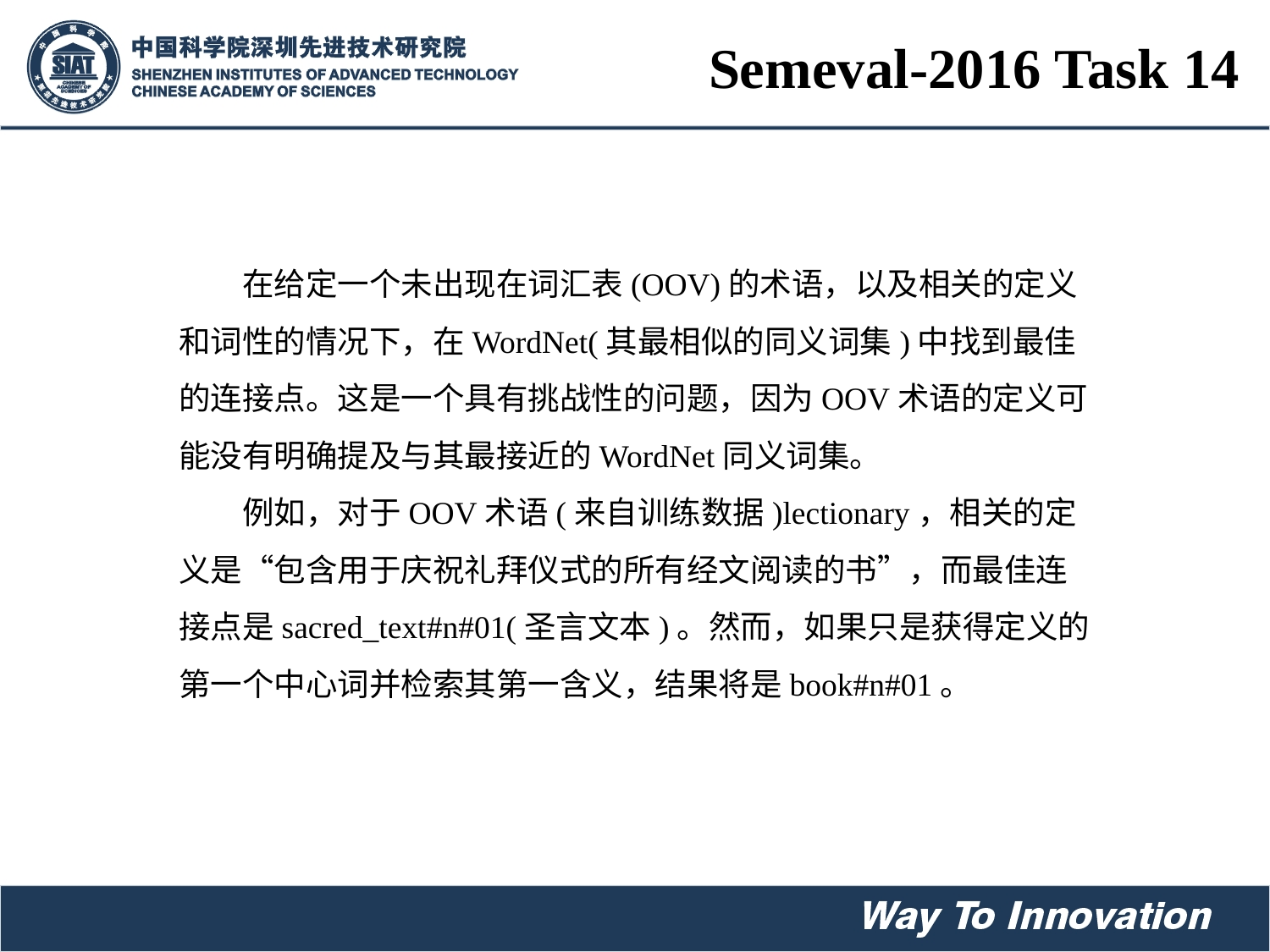

Semeval-2016 Task 14
在给定一个未出现在词汇表(OOV)的术语，以及相关的定义和词性的情况下，在WordNet(其最相似的同义词集)中找到最佳的连接点。这是一个具有挑战性的问题，因为OOV术语的定义可能没有明确提及与其最接近的WordNet同义词集。
例如，对于OOV术语(来自训练数据)lectionary，相关的定义是“包含用于庆祝礼拜仪式的所有经文阅读的书”，而最佳连接点是sacred_text#n#01(圣言文本)。然而，如果只是获得定义的第一个中心词并检索其第一含义，结果将是book#n#01。